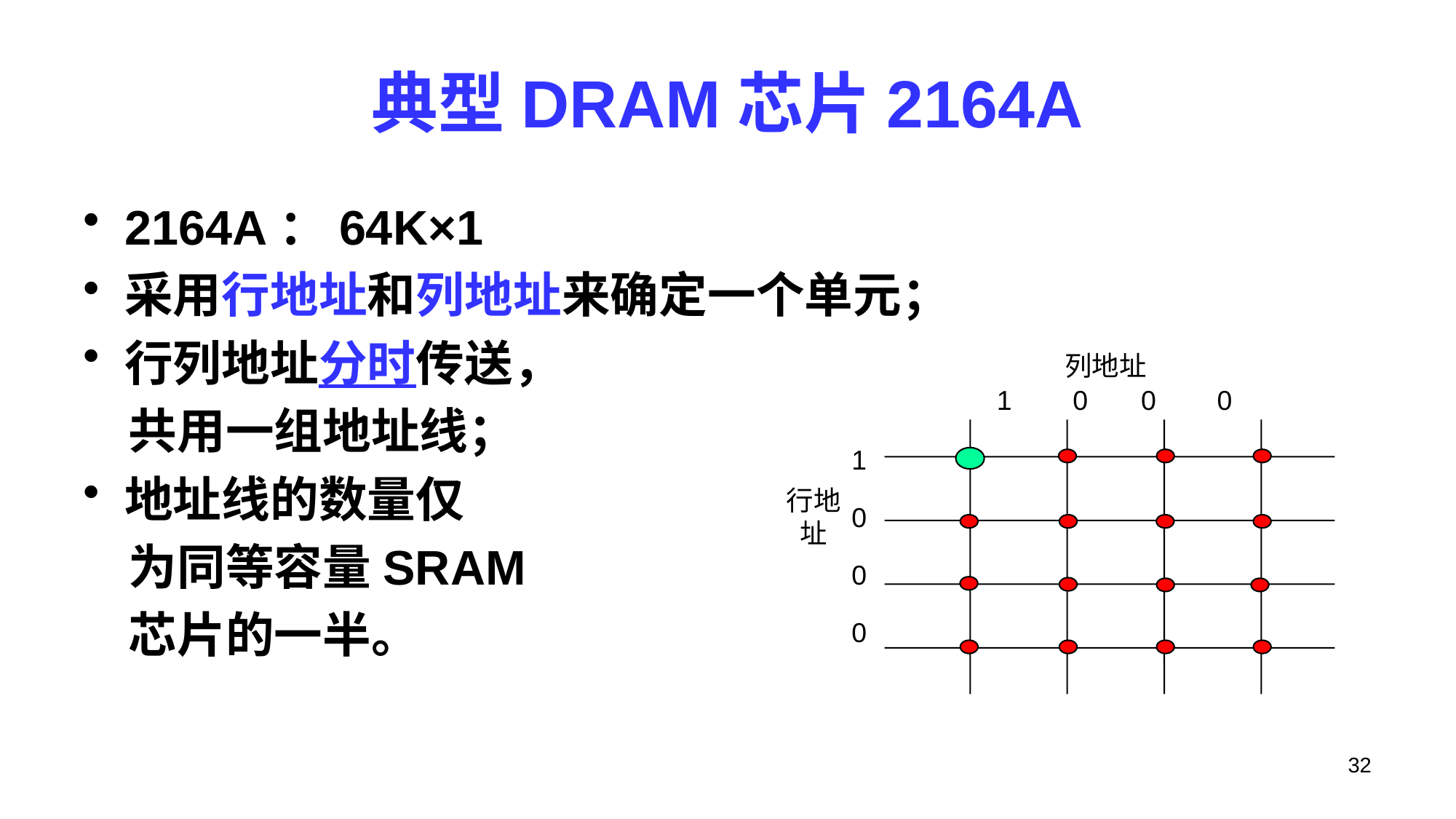

# 典型DRAM芯片2164A
2164A：64K×1
采用行地址和列地址来确定一个单元；
行列地址分时传送，
   共用一组地址线；
地址线的数量仅
   为同等容量SRAM
   芯片的一半。
列地址
1        0       0        0

1
0
0
0

行地址
32